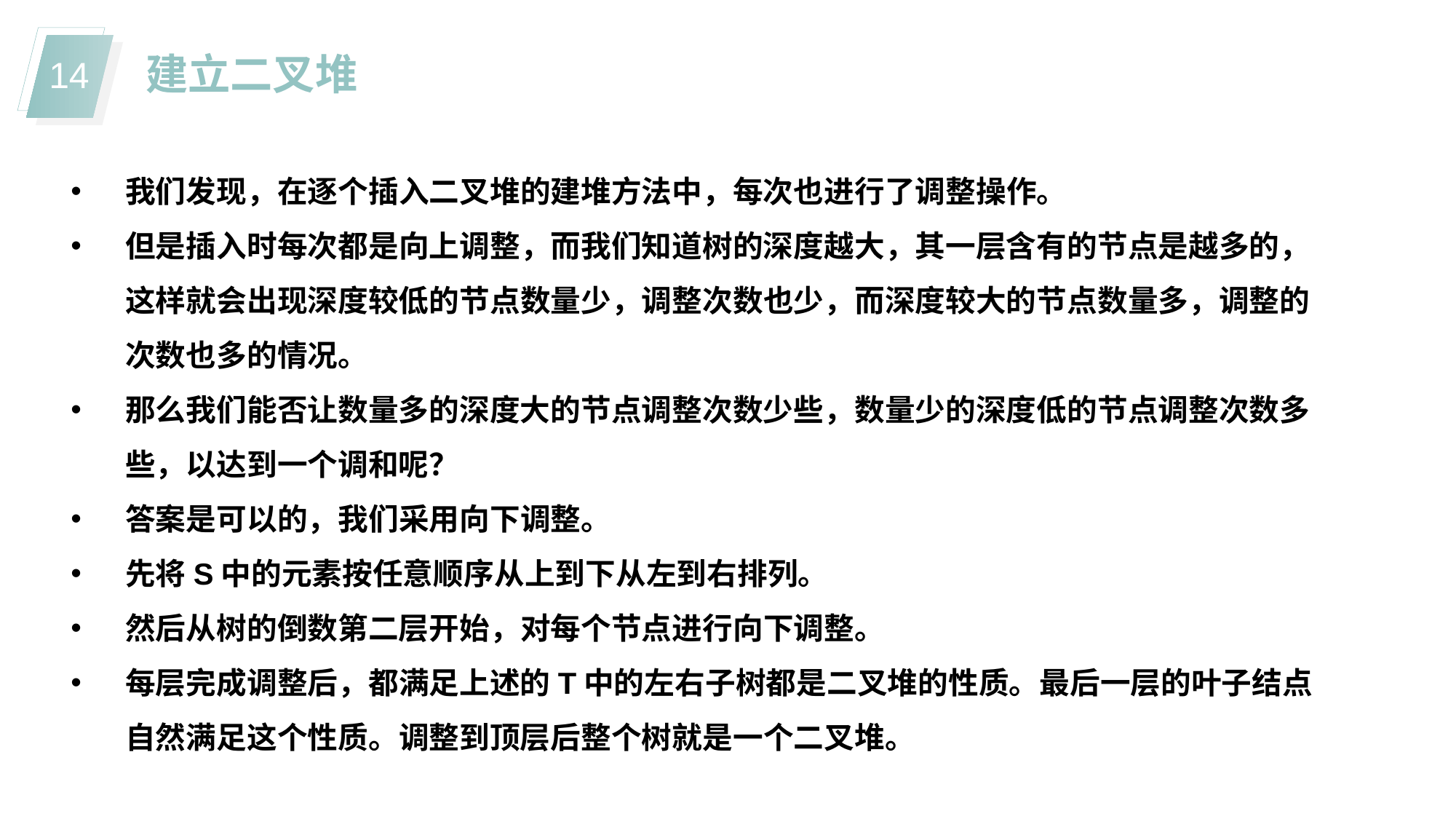

建立二叉堆
我们发现，在逐个插入二叉堆的建堆方法中，每次也进行了调整操作。
但是插入时每次都是向上调整，而我们知道树的深度越大，其一层含有的节点是越多的，这样就会出现深度较低的节点数量少，调整次数也少，而深度较大的节点数量多，调整的次数也多的情况。
那么我们能否让数量多的深度大的节点调整次数少些，数量少的深度低的节点调整次数多些，以达到一个调和呢？
答案是可以的，我们采用向下调整。
先将S中的元素按任意顺序从上到下从左到右排列。
然后从树的倒数第二层开始，对每个节点进行向下调整。
每层完成调整后，都满足上述的T中的左右子树都是二叉堆的性质。最后一层的叶子结点自然满足这个性质。调整到顶层后整个树就是一个二叉堆。